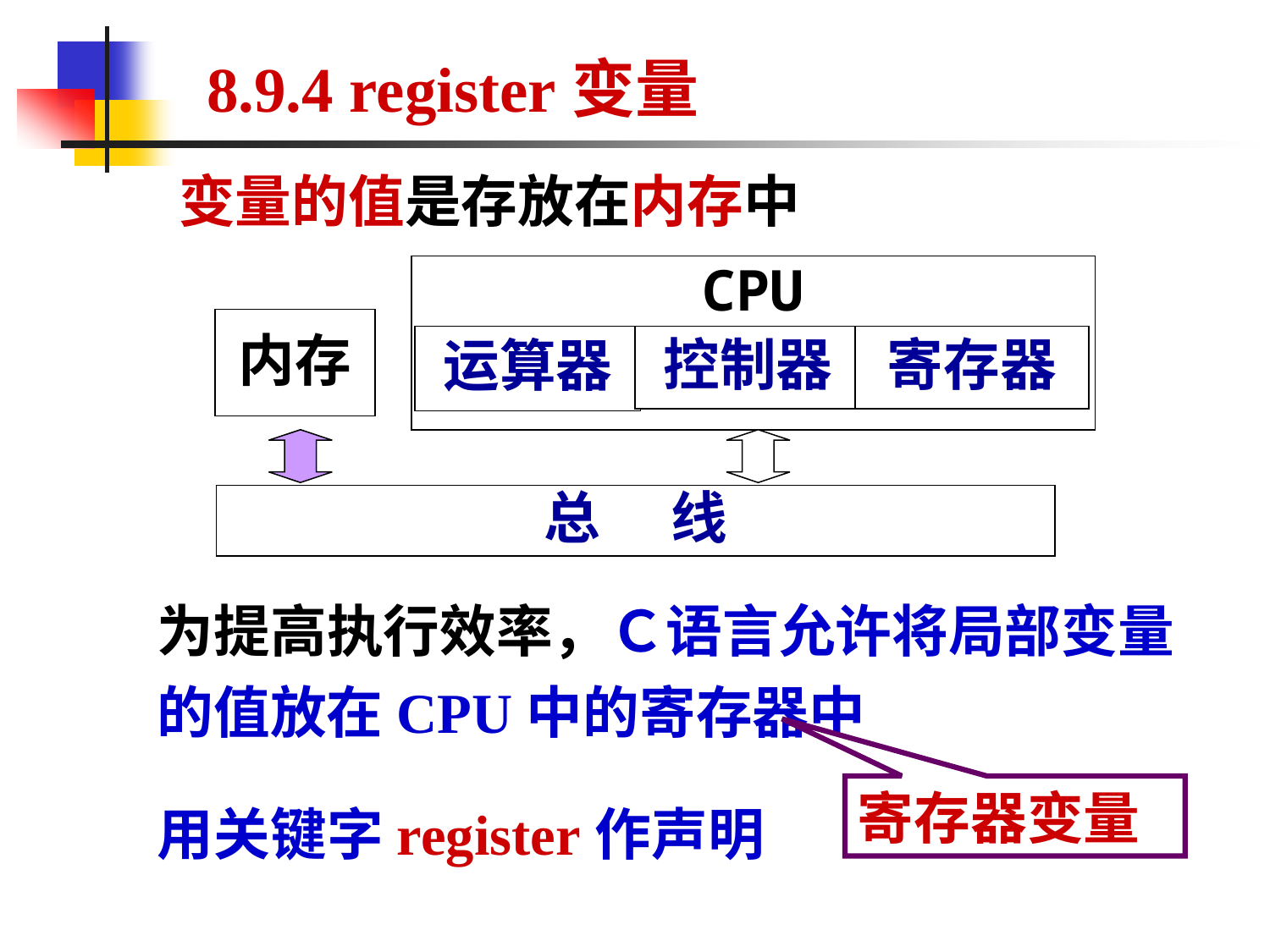

8.9.4 register变量
变量的值是存放在内存中
CPU
内存
运算器
控制器
寄存器

总	线
为提高执行效率，Ｃ语言允许将局部变量的值放在CPU中的寄存器中

用关键字register作声明
寄存器变量